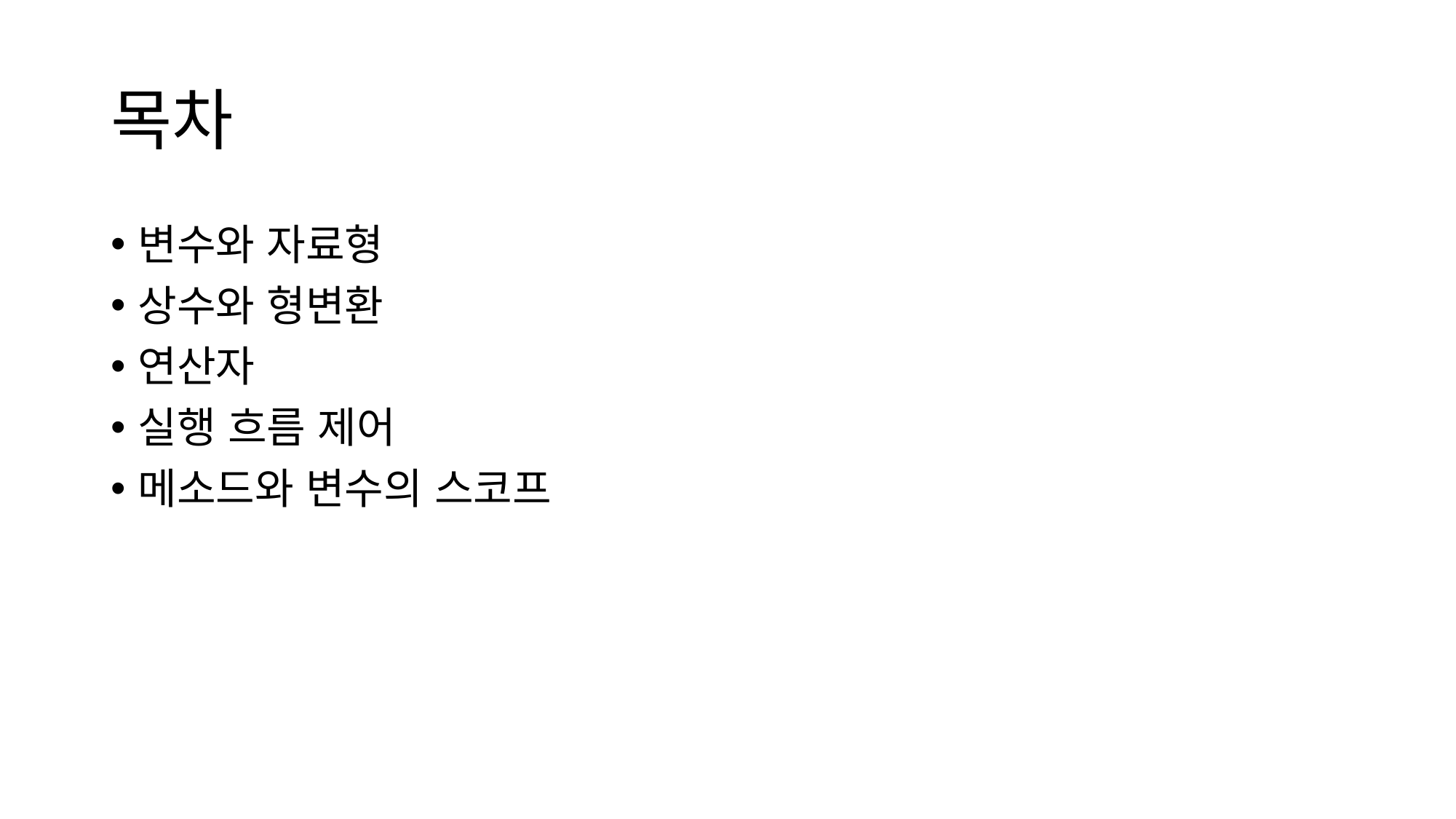

# 목차
변수와 자료형
상수와 형변환
연산자
실행 흐름 제어
메소드와 변수의 스코프